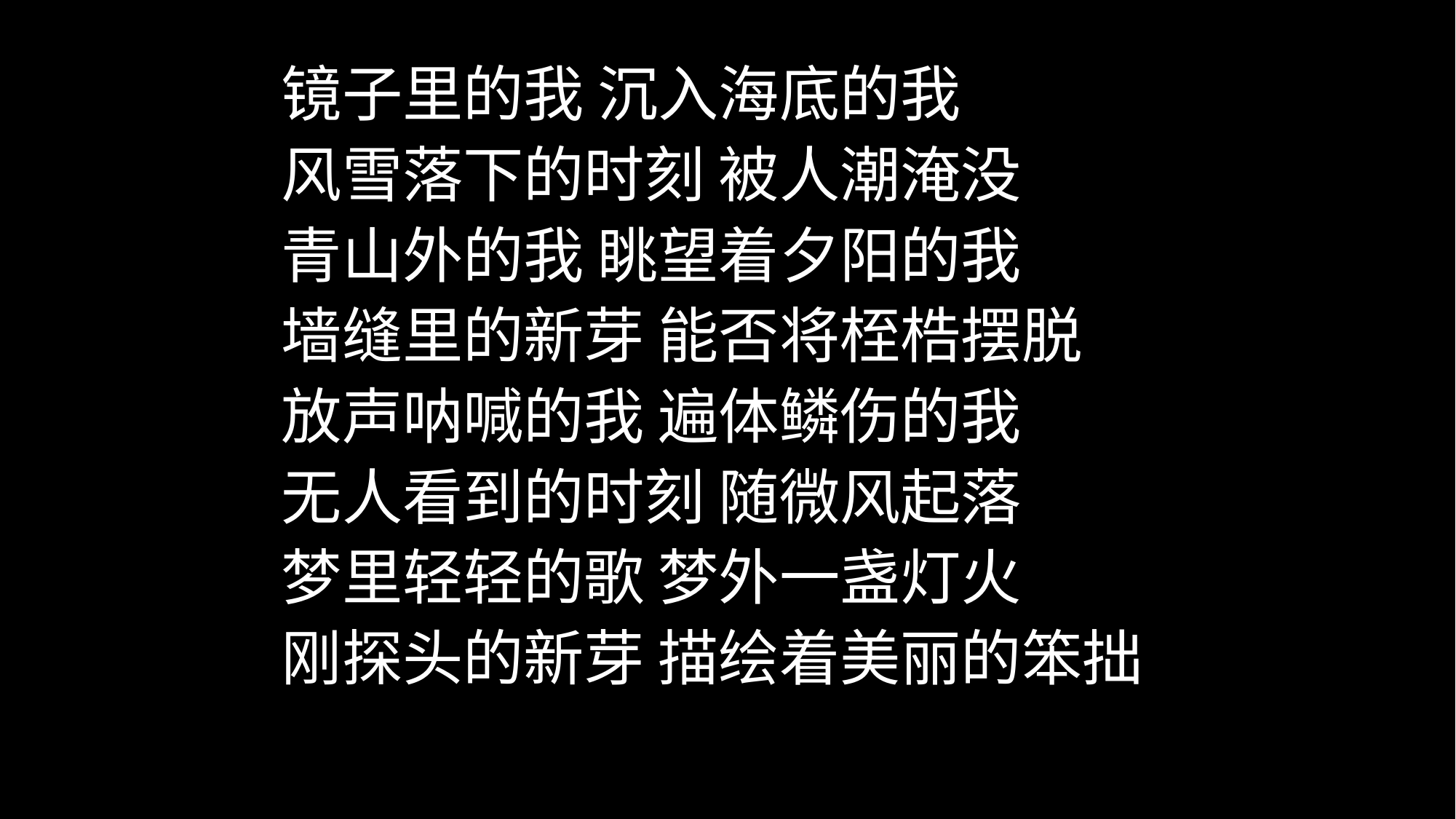

镜子里的我 沉入海底的我
风雪落下的时刻 被人潮淹没
青山外的我 眺望着夕阳的我
墙缝里的新芽 能否将桎梏摆脱
放声呐喊的我 遍体鳞伤的我
无人看到的时刻 随微风起落
梦里轻轻的歌 梦外一盏灯火
刚探头的新芽 描绘着美丽的笨拙